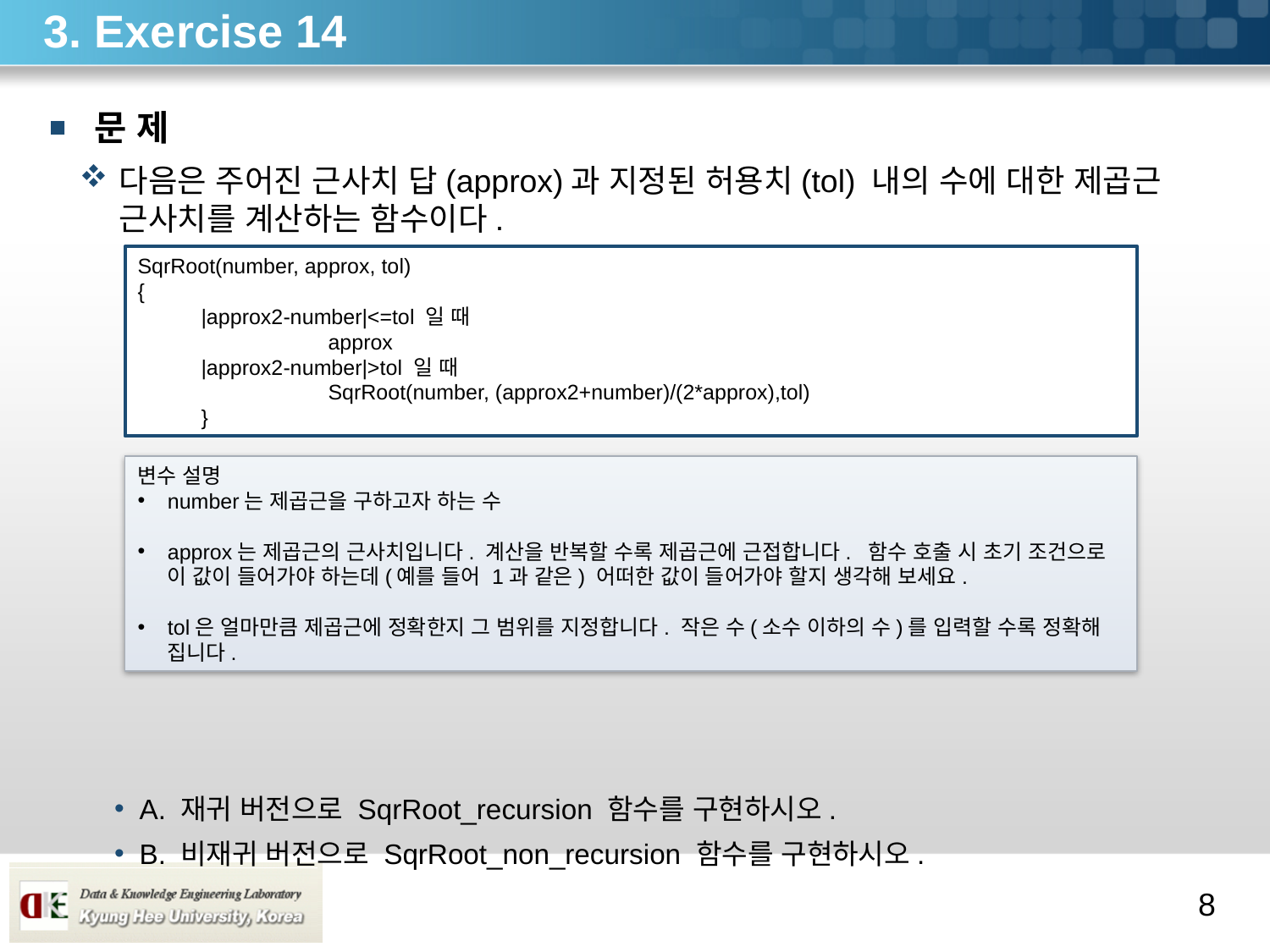

# 3. Exercise 14
문 제
다음은 주어진 근사치 답(approx)과 지정된 허용치(tol) 내의 수에 대한 제곱근 근사치를 계산하는 함수이다.

A. 재귀 버전으로 SqrRoot_recursion 함수를 구현하시오.
B. 비재귀 버전으로 SqrRoot_non_recursion 함수를 구현하시오.
SqrRoot(number, approx, tol)
{
|approx2-number|<=tol 일 때
	approx
|approx2-number|>tol 일 때
	SqrRoot(number, (approx2+number)/(2*approx),tol)
}
변수 설명
number는 제곱근을 구하고자 하는 수

approx는 제곱근의 근사치입니다. 계산을 반복할 수록 제곱근에 근접합니다.  함수 호출 시 초기 조건으로 이 값이 들어가야 하는데(예를 들어 1과 같은) 어떠한 값이 들어가야 할지 생각해 보세요.

tol은 얼마만큼 제곱근에 정확한지 그 범위를 지정합니다. 작은 수(소수 이하의 수)를 입력할 수록 정확해 집니다.